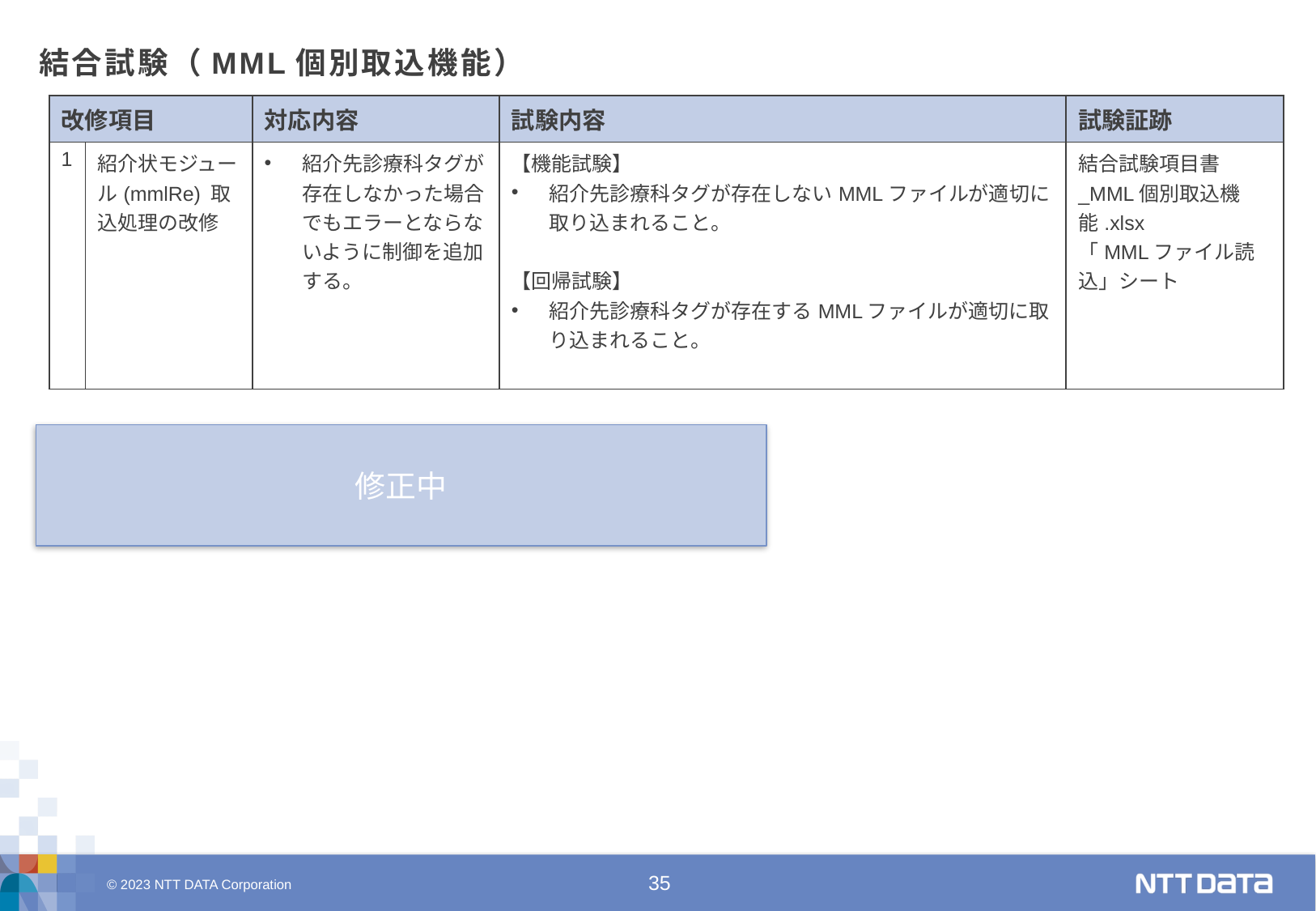

# 結合試験（MML個別取込機能）
| 改修項目 |  | 対応内容 | 試験内容 | 試験証跡 |
| --- | --- | --- | --- | --- |
| 1 | 紹介状モジュール(mmlRe) 取込処理の改修 | 紹介先診療科タグが存在しなかった場合でもエラーとならないように制御を追加する。 | 【機能試験】 紹介先診療科タグが存在しないMMLファイルが適切に取り込まれること。 【回帰試験】 紹介先診療科タグが存在するMMLファイルが適切に取り込まれること。 | 結合試験項目書\_MML個別取込機能.xlsx 「MMLファイル読込」シート |
修正中